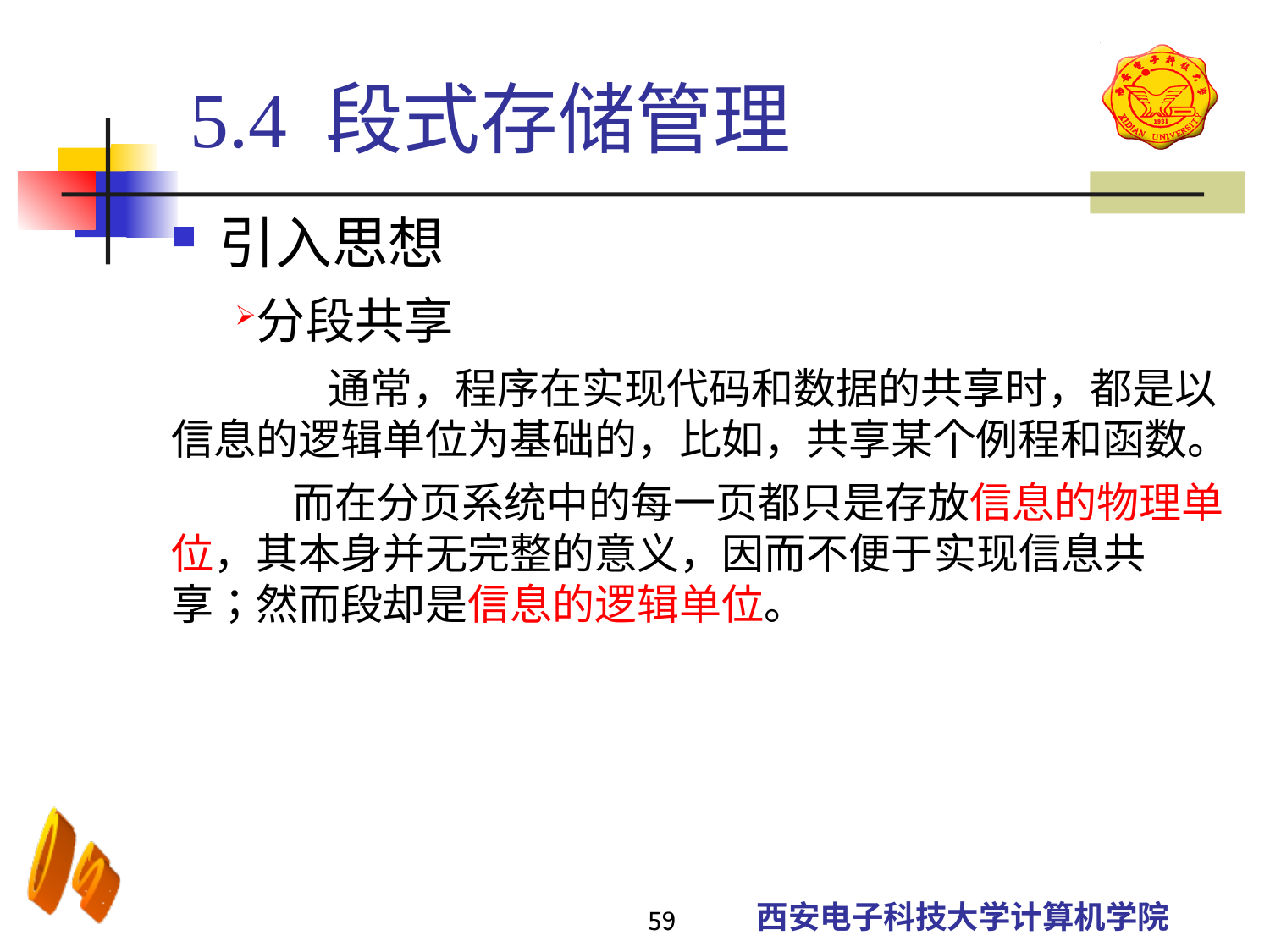

5.4 段式存储管理
引入思想
分段共享
	  通常，程序在实现代码和数据的共享时，都是以信息的逻辑单位为基础的，比如，共享某个例程和函数。
     而在分页系统中的每一页都只是存放信息的物理单位，其本身并无完整的意义，因而不便于实现信息共享；然而段却是信息的逻辑单位。
59